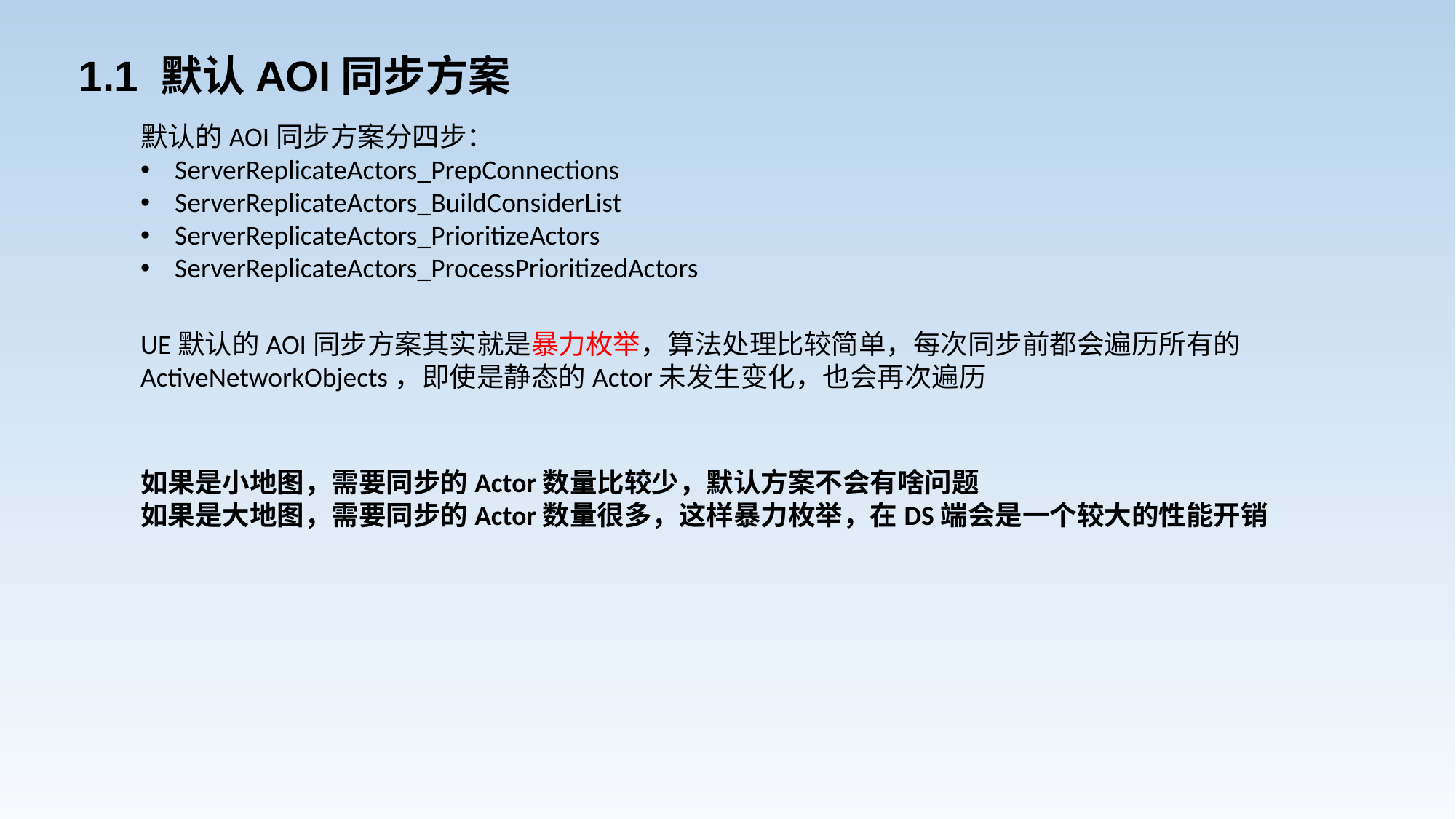

1.1 默认AOI同步方案
默认的AOI同步方案分四步：
ServerReplicateActors_PrepConnections
ServerReplicateActors_BuildConsiderList
ServerReplicateActors_PrioritizeActors
ServerReplicateActors_ProcessPrioritizedActors
UE默认的AOI同步方案其实就是暴力枚举，算法处理比较简单，每次同步前都会遍历所有的ActiveNetworkObjects，即使是静态的Actor未发生变化，也会再次遍历
如果是小地图，需要同步的Actor数量比较少，默认方案不会有啥问题
如果是大地图，需要同步的Actor数量很多，这样暴力枚举，在DS端会是一个较大的性能开销